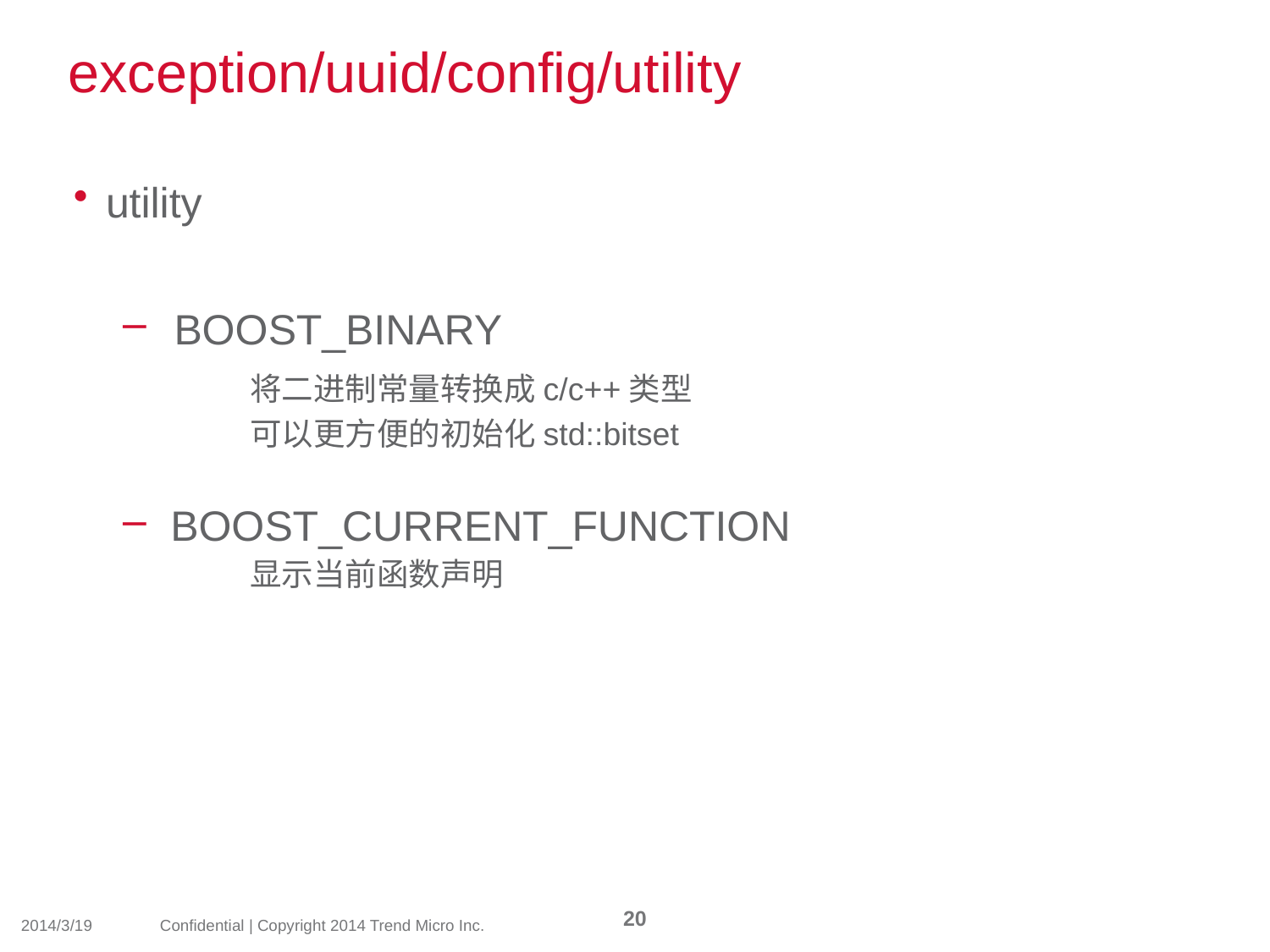

# exception/uuid/config/utility
utility

BOOST_BINARY
	将二进制常量转换成c/c++类型
	可以更方便的初始化std::bitset

BOOST_CURRENT_FUNCTION
	显示当前函数声明
20
2014/3/19
Confidential | Copyright 2014 Trend Micro Inc.